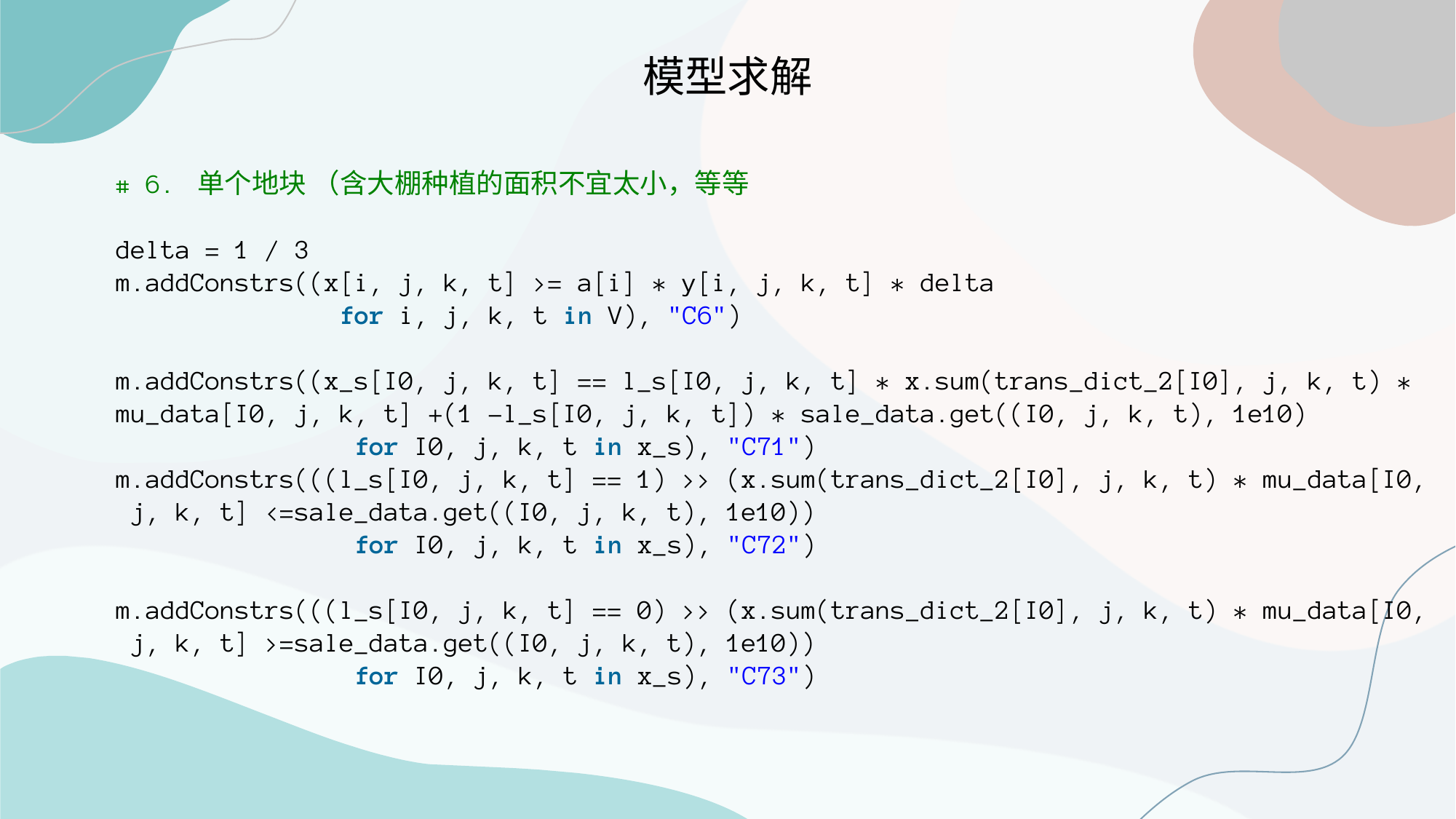

模型求解
# 6. 单个地块 （含⼤棚种植的⾯积不宜太⼩，等等

delta = 1 / 3
m.addConstrs((x[i, j, k, t] >= a[i] * y[i, j, k, t] * delta
               for i, j, k, t in V), "C6")

m.addConstrs((x_s[I0, j, k, t] == l_s[I0, j, k, t] * x.sum(trans_dict_2[I0], j, k, t) * mu_data[I0, j, k, t] +(1 -l_s[I0, j, k, t]) * sale_data.get((I0, j, k, t), 1e10)
                for I0, j, k, t in x_s), "C71")
m.addConstrs(((l_s[I0, j, k, t] == 1) >> (x.sum(trans_dict_2[I0], j, k, t) * mu_data[I0, j, k, t] <=sale_data.get((I0, j, k, t), 1e10))
                for I0, j, k, t in x_s), "C72")

m.addConstrs(((l_s[I0, j, k, t] == 0) >> (x.sum(trans_dict_2[I0], j, k, t) * mu_data[I0, j, k, t] >=sale_data.get((I0, j, k, t), 1e10))
                for I0, j, k, t in x_s), "C73")